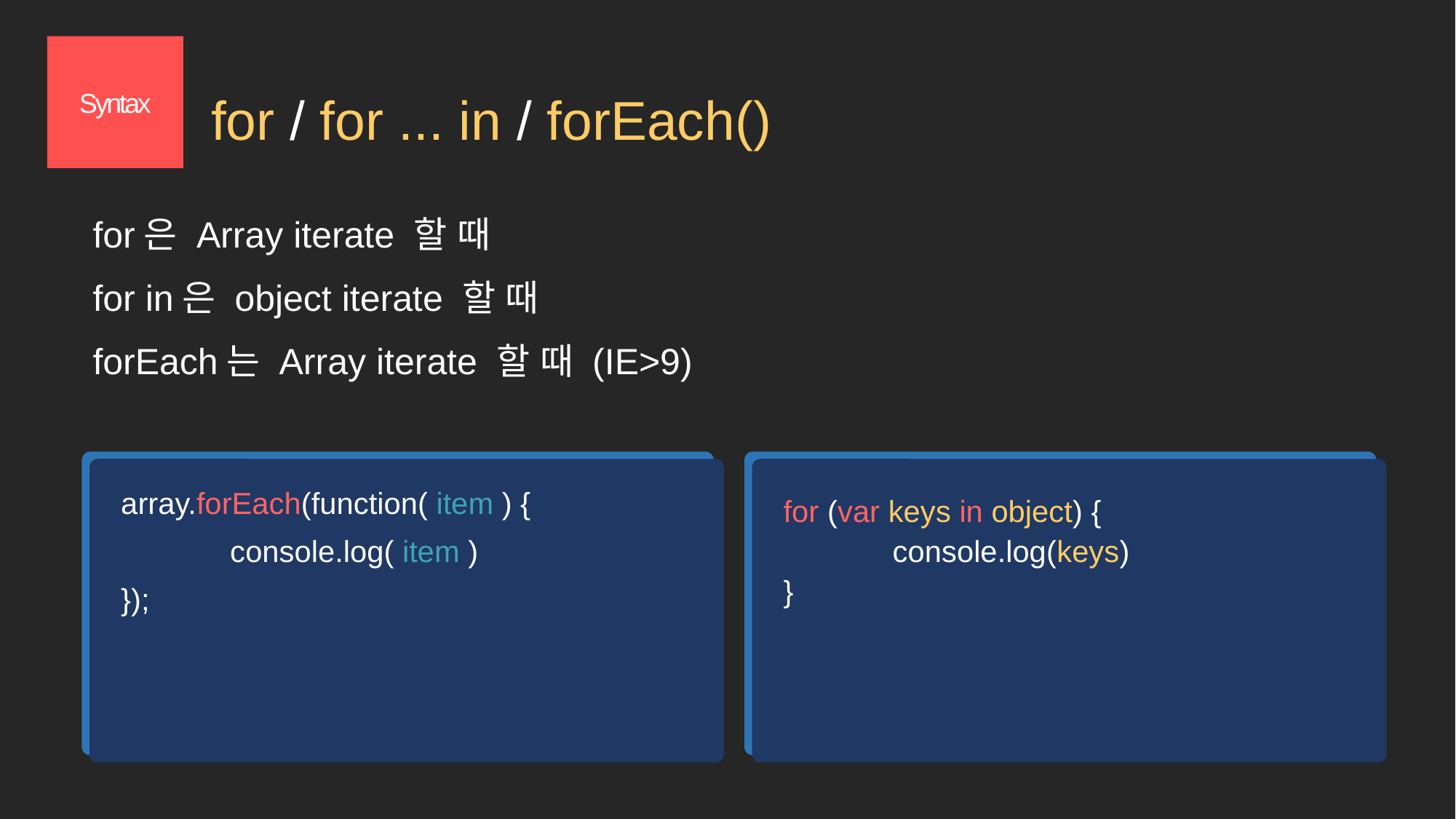

Syntax
# for / for ... in / forEach()
for은 Array iterate 할 때
for in은 object iterate 할 때
forEach는 Array iterate 할 때 (IE>9)

array.forEach(function( item ) {
	console.log( item )
});
for (var keys in object) {
	console.log(keys)
}